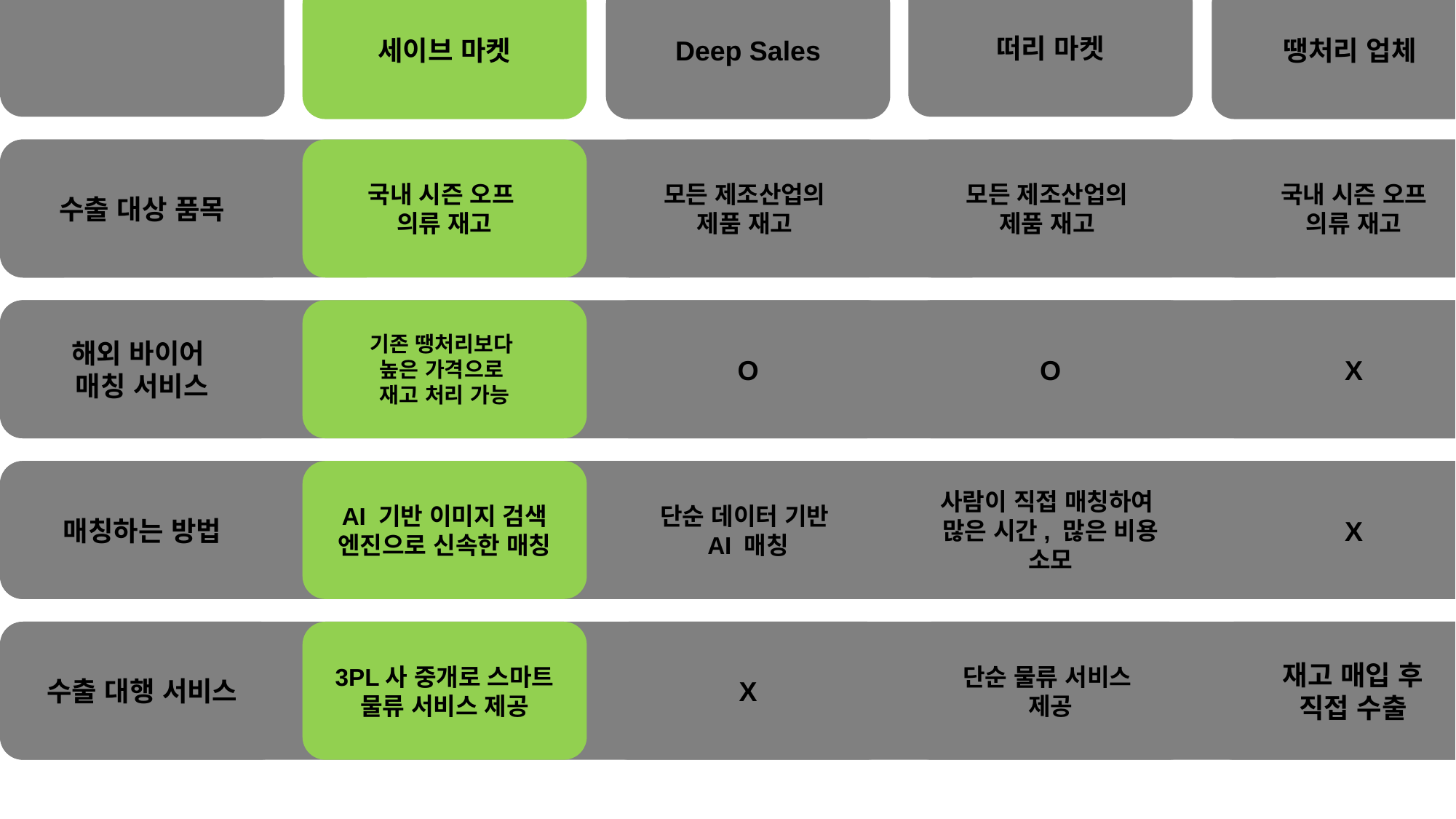

떠리 마켓

세이브 마켓
Deep Sales
땡처리 업체

수출 대상 품목
국내 시즌 오프
의류 재고
모든 제조산업의
제품 재고
모든 제조산업의
제품 재고
국내 시즌 오프
의류 재고
해외 바이어
매칭 서비스
O
O
X

기존 땡처리보다
높은 가격으로
재고 처리 가능
매칭하는 방법
단순 데이터 기반
AI 매칭
사람이 직접 매칭하여
많은 시간, 많은 비용 소모
X

AI 기반 이미지 검색 엔진으로 신속한 매칭
수출 대행 서비스
X
단순 물류 서비스
제공
재고 매입 후
직접 수출

3PL사 중개로 스마트 물류 서비스 제공